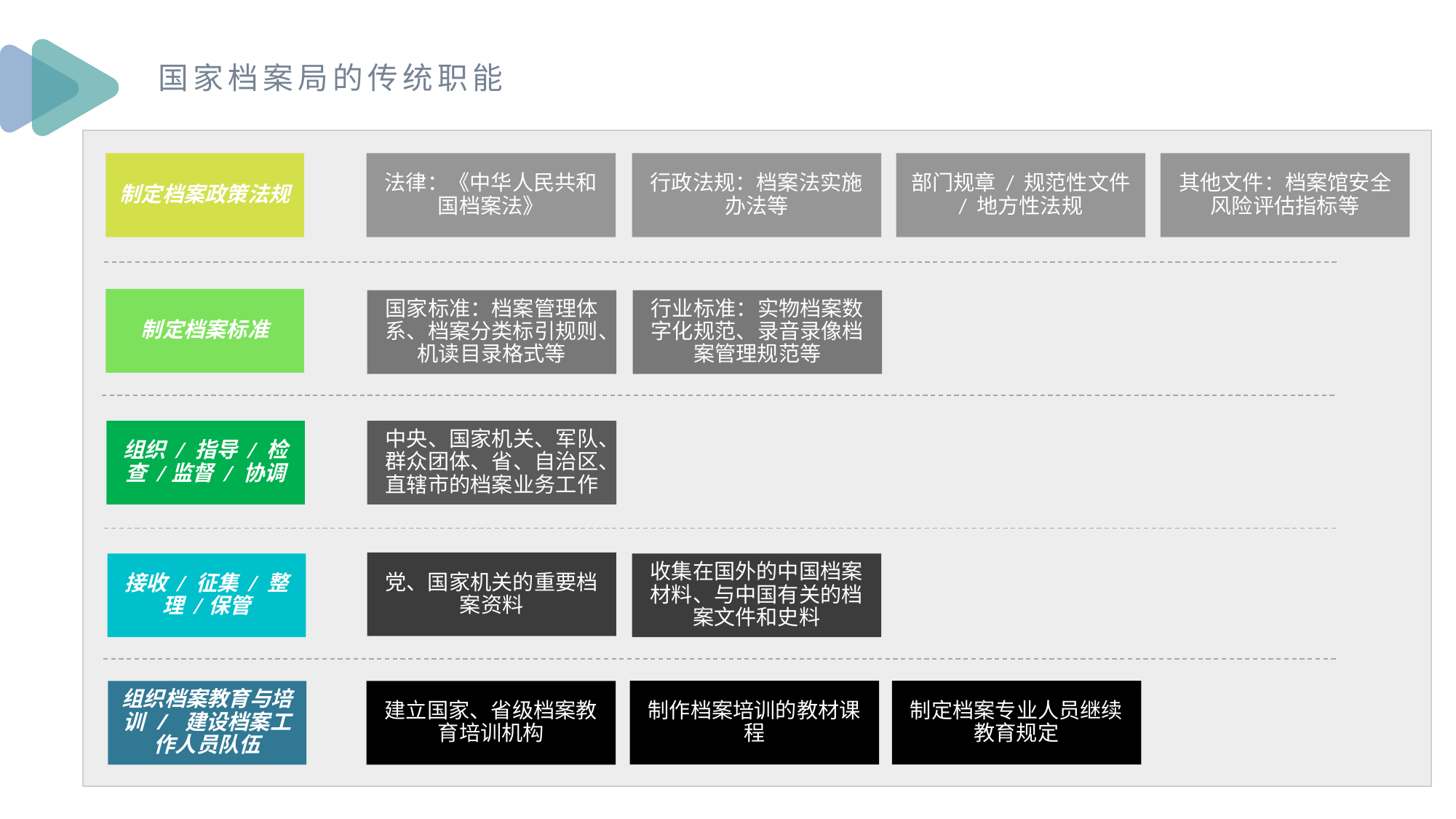

国家档案局的传统职能

制定档案政策法规
法律：《中华人民共和国档案法》
行政法规：档案法实施办法等
部门规章 / 规范性文件 / 地方性法规
其他文件：档案馆安全风险评估指标等
制定档案标准
国家标准：档案管理体系、档案分类标引规则、机读目录格式等
行业标准：实物档案数字化规范、录音录像档案管理规范等
组织 / 指导 / 检查 /监督 / 协调
中央、国家机关、军队、群众团体、省、自治区、直辖市的档案业务工作
党、国家机关的重要档案资料
接收 / 征集 / 整理 /保管
收集在国外的中国档案材料、与中国有关的档案文件和史料
制作档案培训的教材课程
制定档案专业人员继续教育规定
组织档案教育与培训 / 建设档案工作人员队伍
建立国家、省级档案教育培训机构